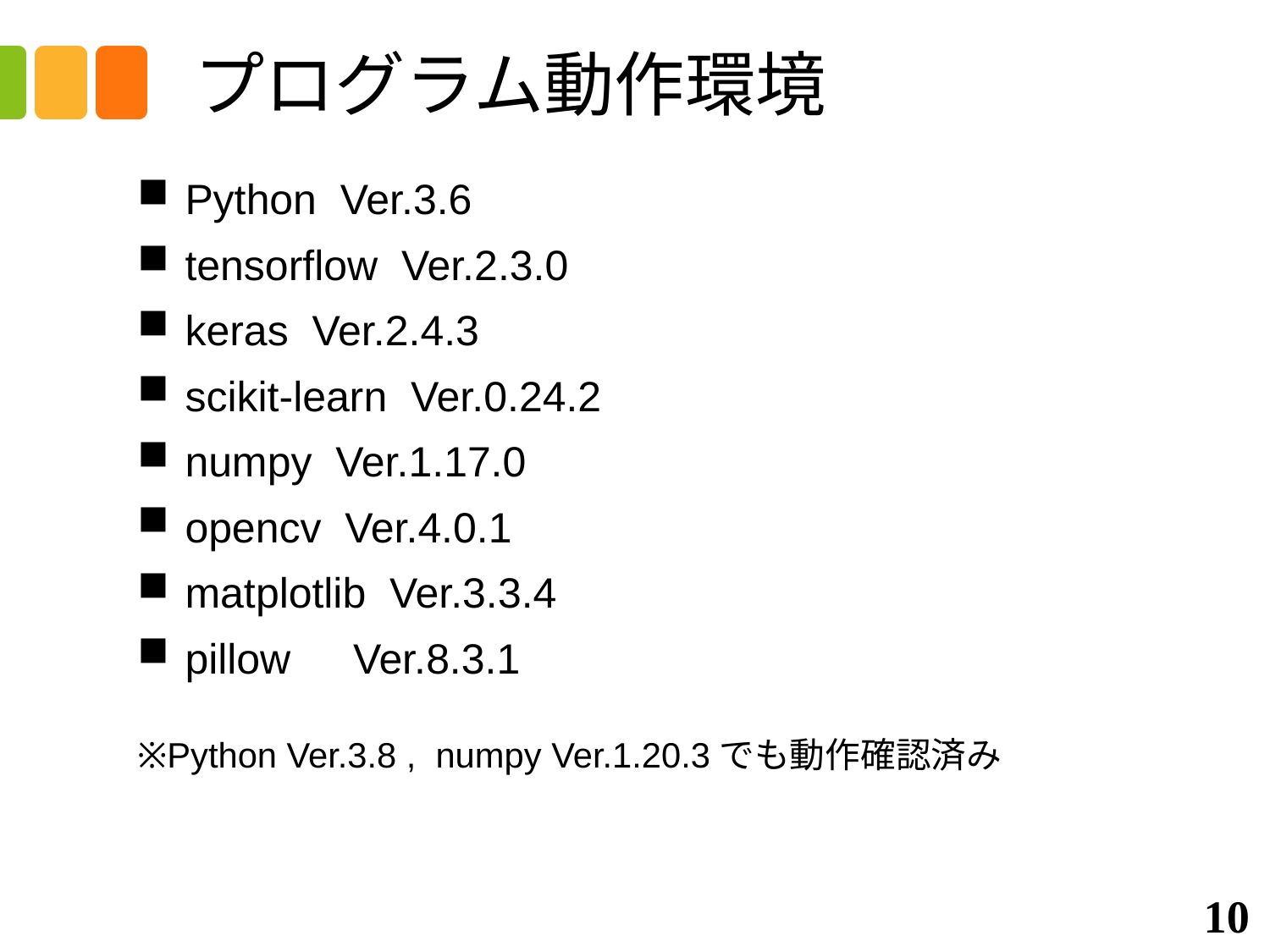

# プログラム動作環境
Python  Ver.3.6

tensorflow  Ver.2.3.0

keras  Ver.2.4.3

scikit-learn  Ver.0.24.2

numpy  Ver.1.17.0

opencv  Ver.4.0.1

matplotlib  Ver.3.3.4

pillow　Ver.8.3.1

※Python Ver.3.8 ,  numpy Ver.1.20.3でも動作確認済み
10